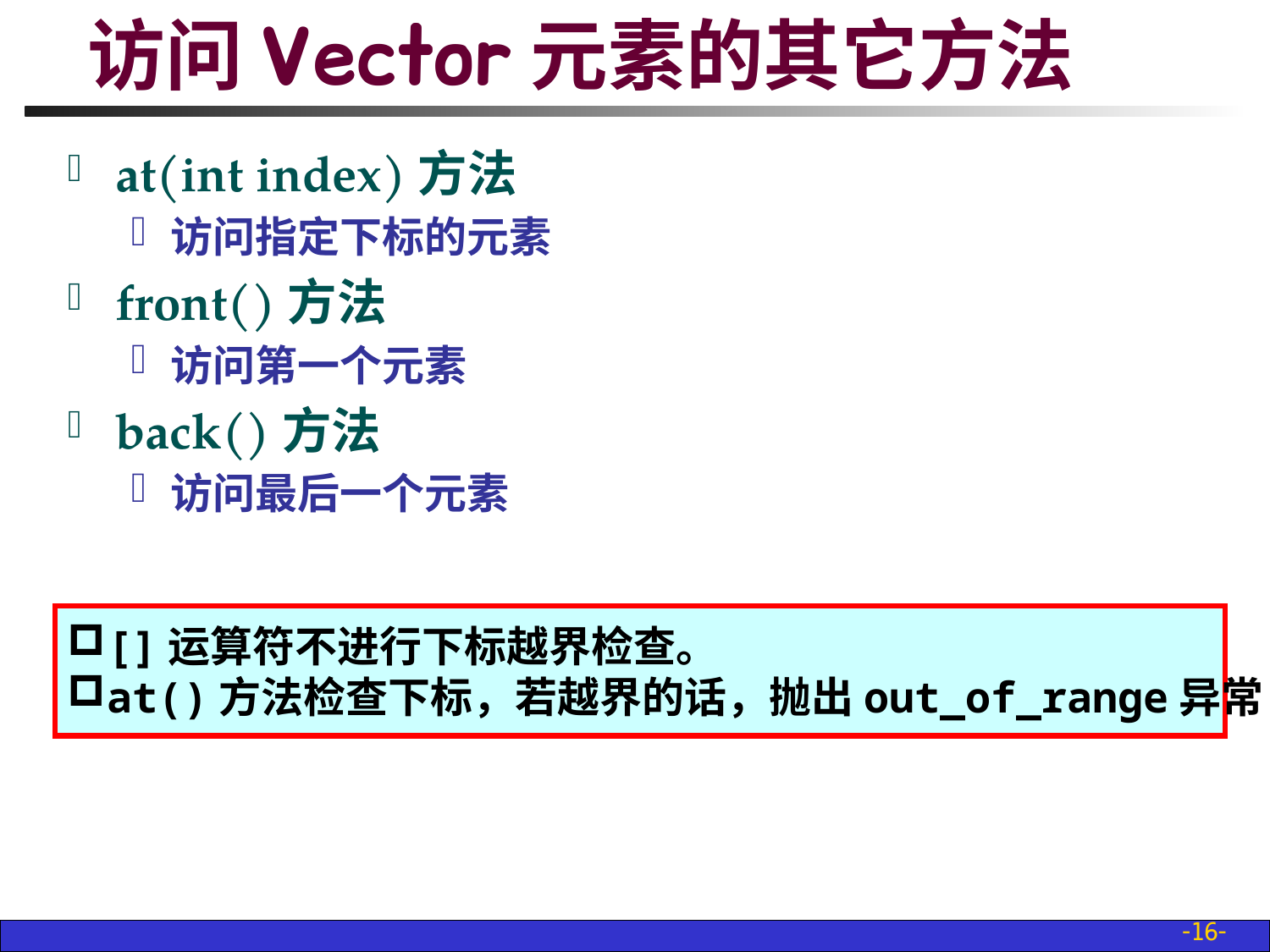

# 访问Vector元素的其它方法
at(int index)方法
访问指定下标的元素
front()方法
访问第一个元素
back()方法
访问最后一个元素
[]运算符不进行下标越界检查。
at()方法检查下标，若越界的话，抛出out_of_range异常
-16-